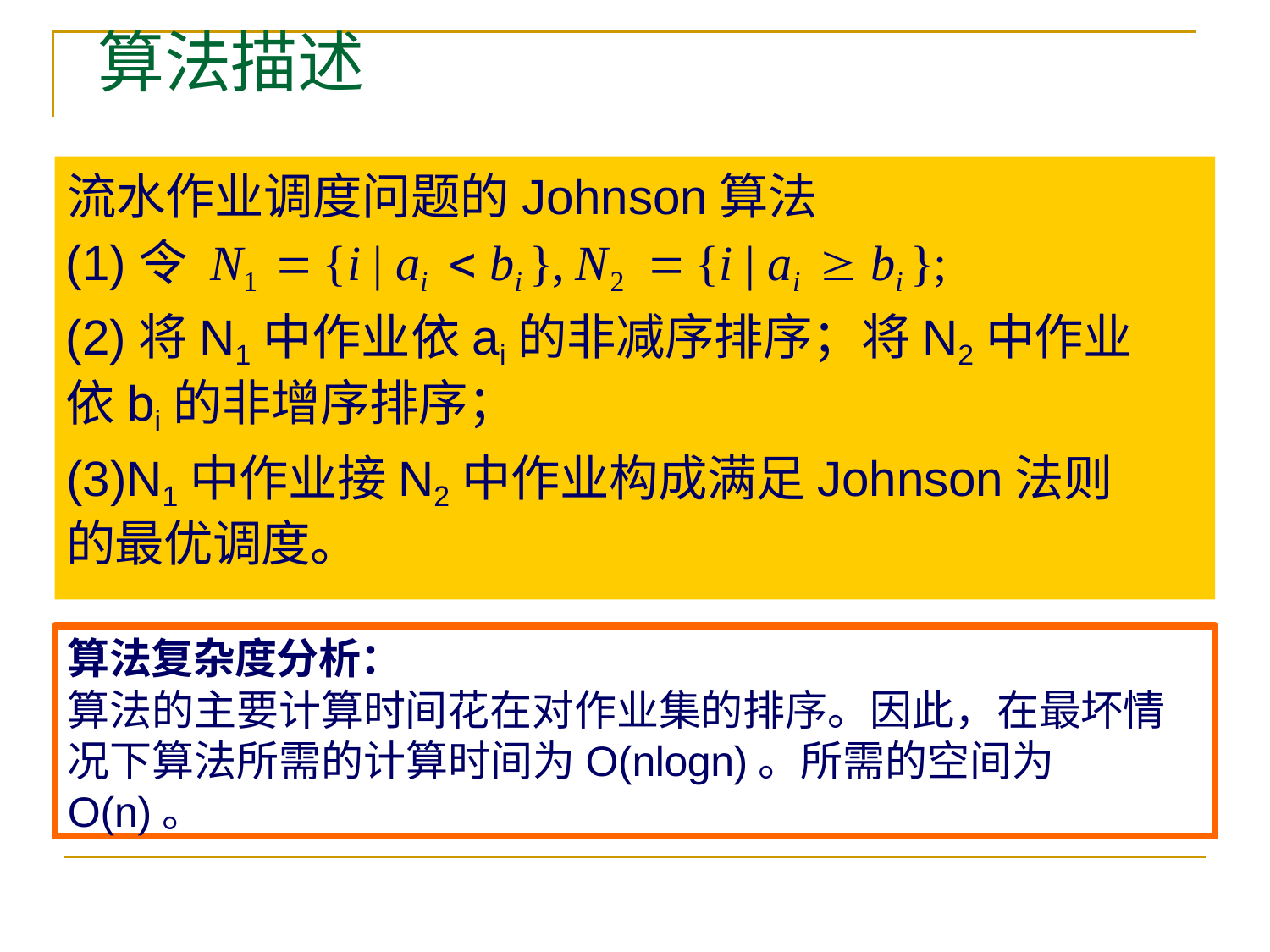

# 算法描述

流水作业调度问题的Johnson算法
(1)令 N1 = {i | ai < bi }, N2 = {i | ai  ≥ bi };
(2)将N1中作业依ai的非减序排序；将N2中作业依bi的非增序排序；
(3)N1中作业接N2中作业构成满足Johnson法则的最优调度。
算法复杂度分析：
算法的主要计算时间花在对作业集的排序。因此，在最坏情况下算法所需的计算时间为O(nlogn)。所需的空间为O(n)。